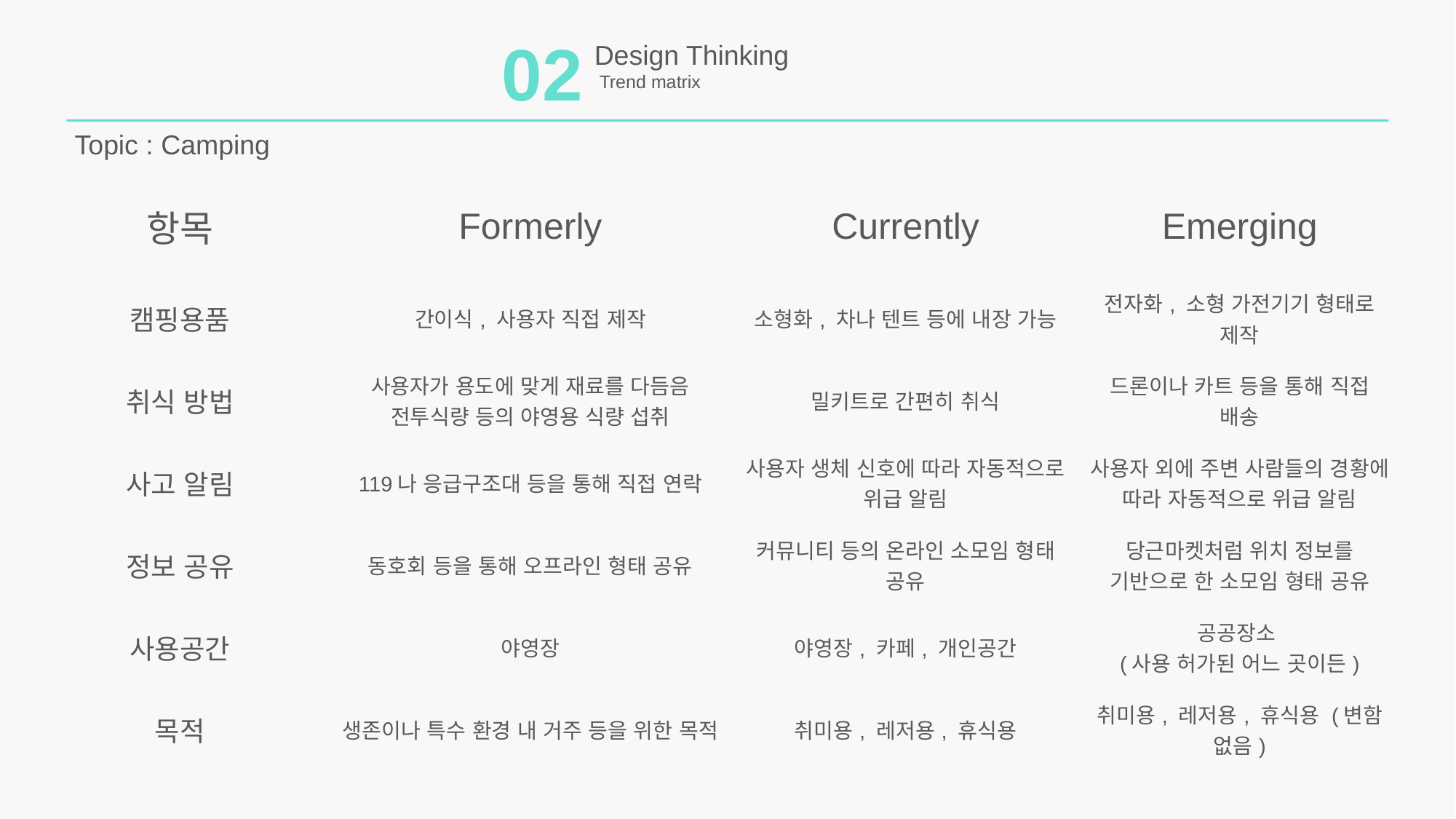

02
Design Thinking
 Trend matrix

Topic : Camping
| 항목 | Formerly | Currently | Emerging |
| --- | --- | --- | --- |
| 캠핑용품 | 간이식, 사용자 직접 제작 | 소형화, 차나 텐트 등에 내장 가능 | 전자화, 소형 가전기기 형태로 제작 |
| 취식 방법 | 사용자가 용도에 맞게 재료를 다듬음 전투식량 등의 야영용 식량 섭취 | 밀키트로 간편히 취식 | 드론이나 카트 등을 통해 직접 배송 |
| 사고 알림 | 119나 응급구조대 등을 통해 직접 연락 | 사용자 생체 신호에 따라 자동적으로 위급 알림 | 사용자 외에 주변 사람들의 경황에 따라 자동적으로 위급 알림 |
| 정보 공유 | 동호회 등을 통해 오프라인 형태 공유 | 커뮤니티 등의 온라인 소모임 형태 공유 | 당근마켓처럼 위치 정보를 기반으로 한 소모임 형태 공유 |
| 사용공간 | 야영장 | 야영장, 카페, 개인공간 | 공공장소 (사용 허가된 어느 곳이든) |
| 목적 | 생존이나 특수 환경 내 거주 등을 위한 목적 | 취미용, 레저용, 휴식용 | 취미용, 레저용, 휴식용 (변함 없음) |